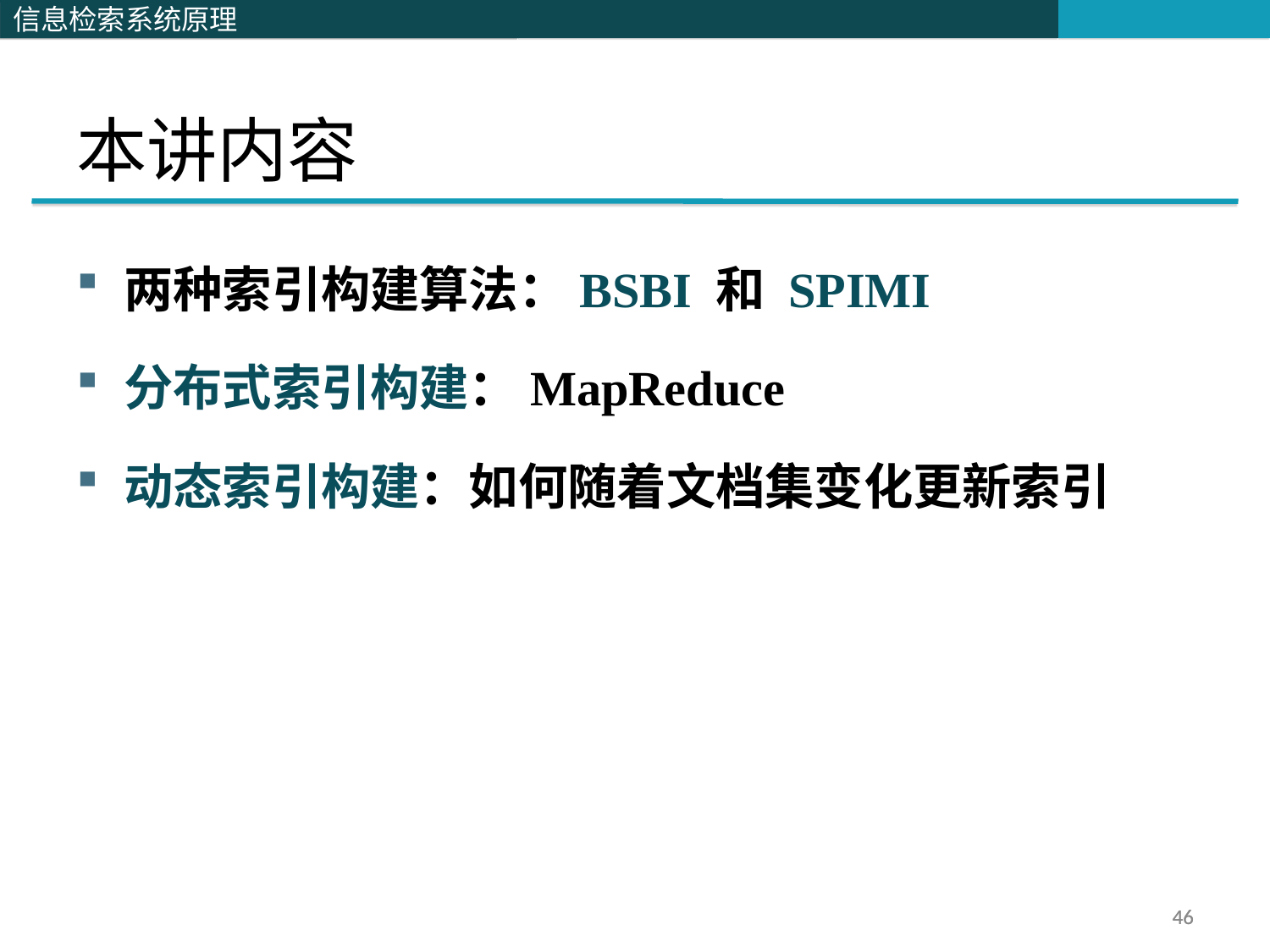

# 本讲内容
两种索引构建算法：BSBI 和 SPIMI
分布式索引构建：MapReduce
动态索引构建：如何随着文档集变化更新索引

46
46